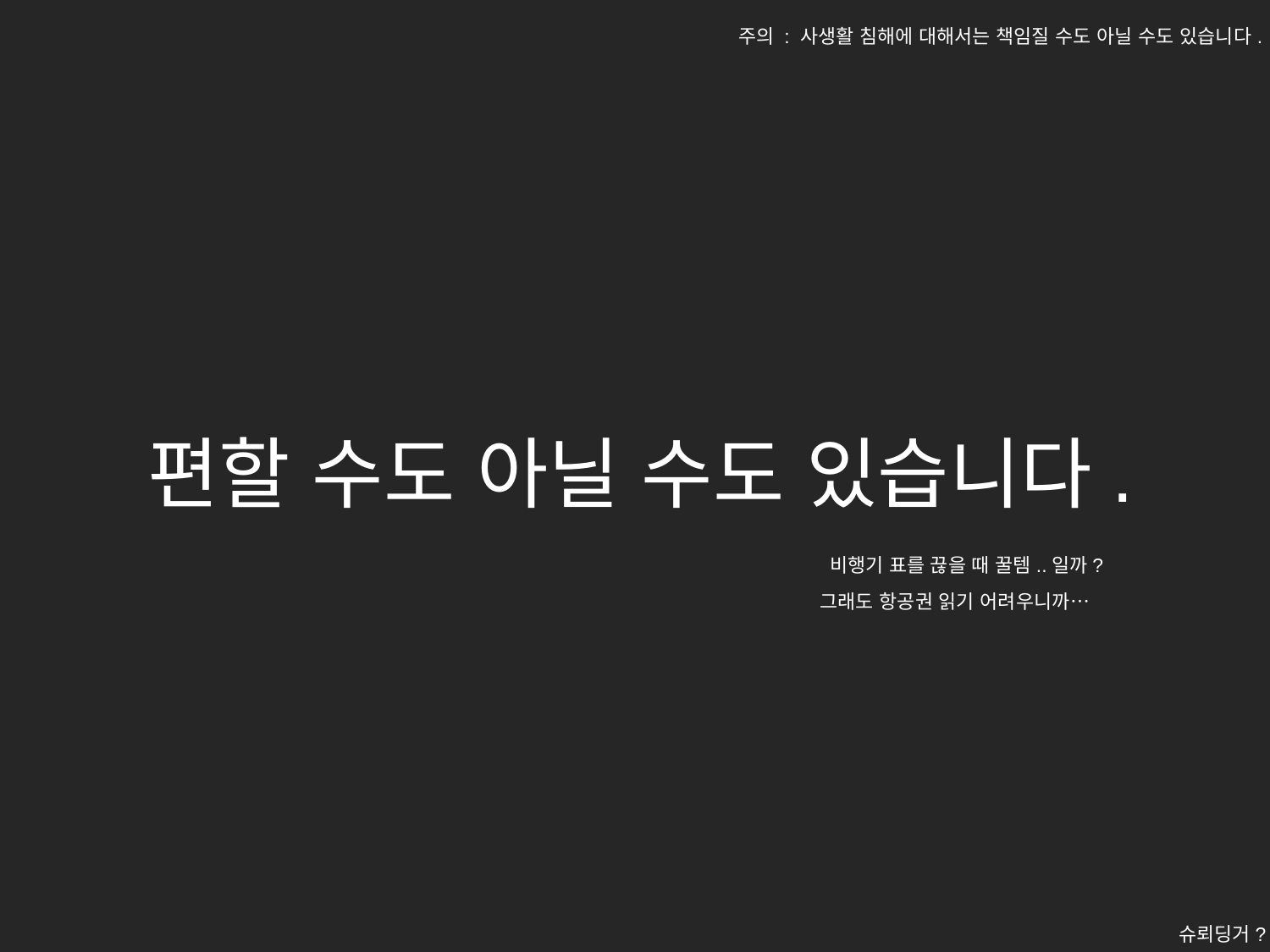

주의 : 사생활 침해에 대해서는 책임질 수도 아닐 수도 있습니다.
편할 수도 아닐 수도 있습니다.
비행기 표를 끊을 때 꿀템..일까?
그래도 항공권 읽기 어려우니까…
슈뢰딩거?